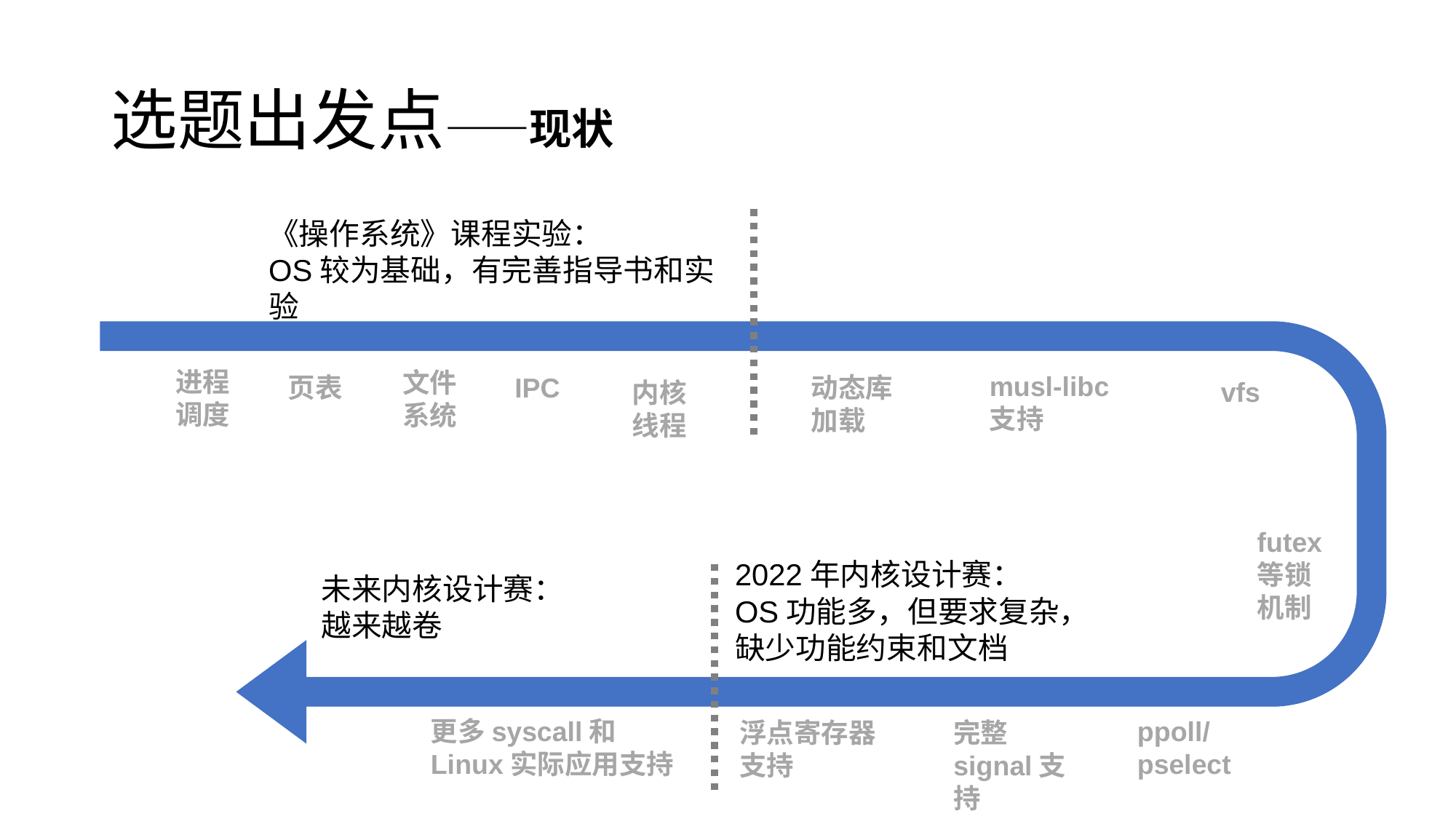

# 选题出发点——现状
《操作系统》课程实验：
OS较为基础，有完善指导书和实验
进程调度
文件系统
musl-libc支持
页表
动态库加载
IPC
vfs
内核线程
futex
等锁机制
2022年内核设计赛：
OS功能多，但要求复杂，缺少功能约束和文档
未来内核设计赛：
越来越卷
更多syscall和Linux实际应用支持
ppoll/pselect
浮点寄存器支持
完整signal支持